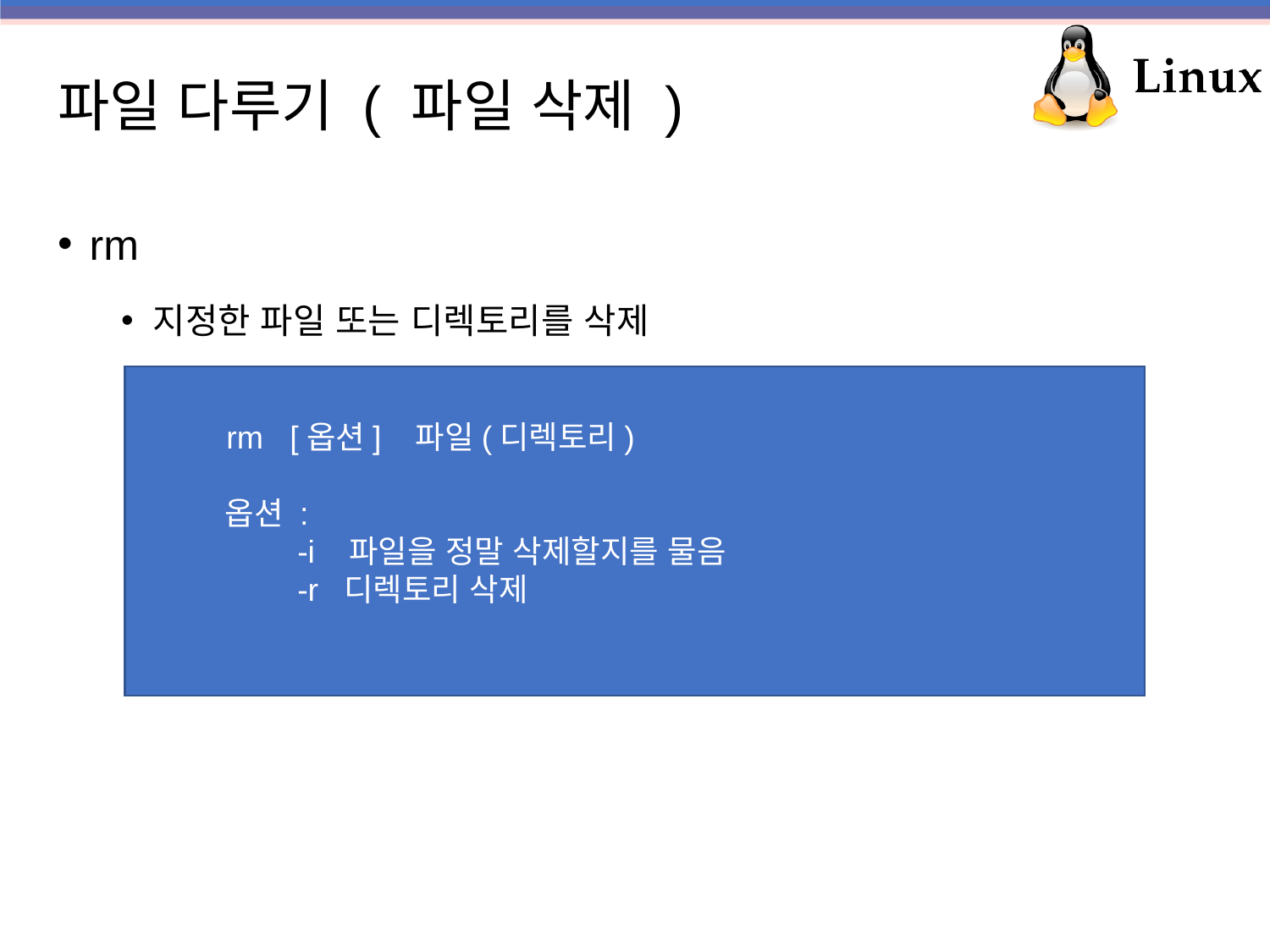

# 파일 다루기 ( 파일 삭제 )
rm
지정한 파일 또는 디렉토리를 삭제

          rm   [옵션]   파일(디렉토리)

         옵션 :
                  -i   파일을 정말 삭제할지를 물음
                  -r  디렉토리 삭제